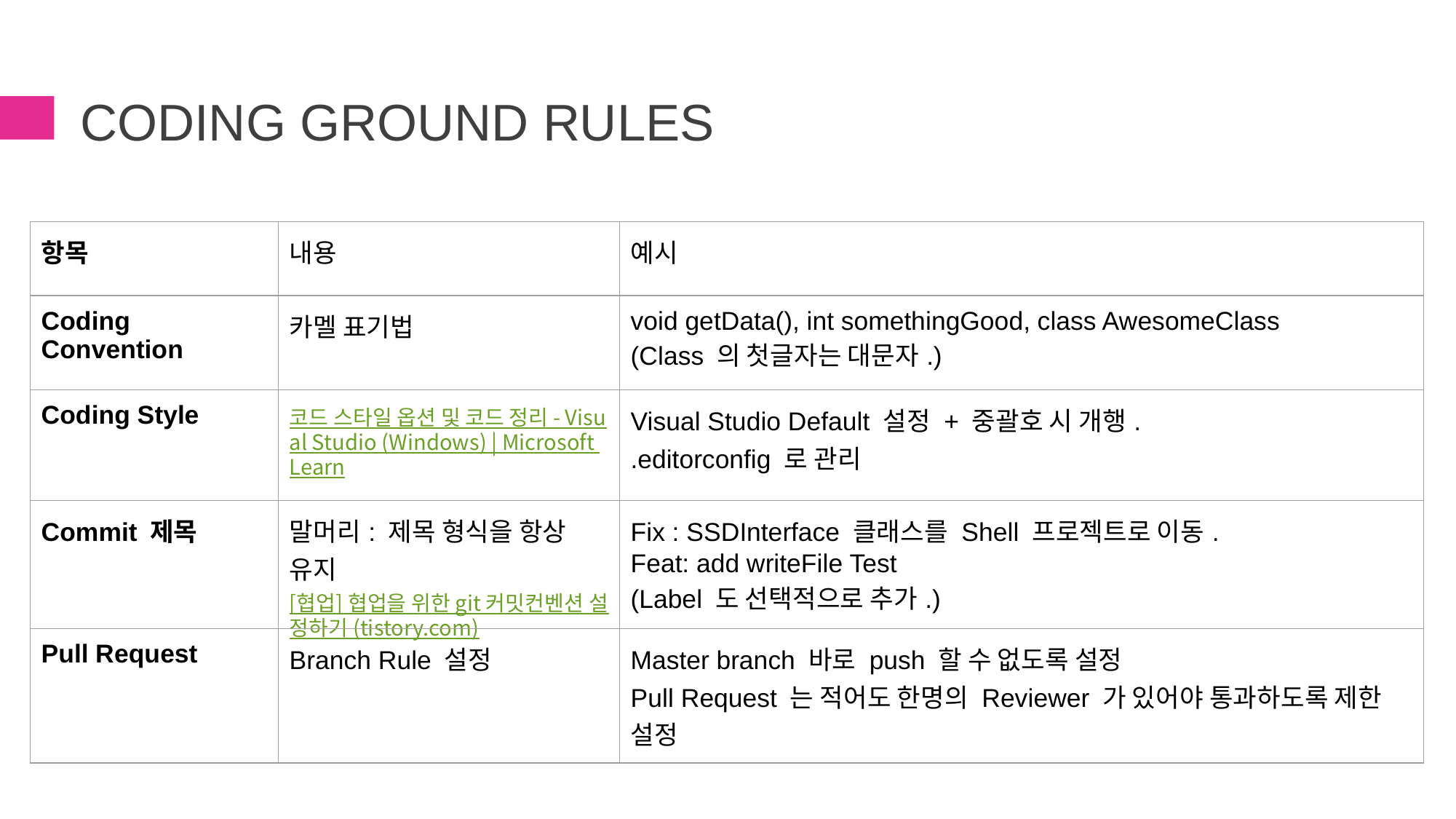

# CODING GROUND RULES
| 항목 | 내용 | 예시 |
| --- | --- | --- |
| Coding Convention | 카멜 표기법 | void getData(), int somethingGood, class AwesomeClass (Class 의 첫글자는 대문자.) |
| Coding Style | 코드 스타일 옵션 및 코드 정리 - Visual Studio (Windows) | Microsoft Learn | Visual Studio Default 설정 + 중괄호 시 개행. .editorconfig 로 관리 |
| Commit 제목 | 말머리: 제목 형식을 항상 유지 [협업] 협업을 위한 git 커밋컨벤션 설정하기 (tistory.com) | Fix : SSDInterface 클래스를 Shell 프로젝트로 이동. Feat: add writeFile Test (Label 도 선택적으로 추가.) |
| Pull Request | Branch Rule 설정 | Master branch 바로 push 할 수 없도록 설정 Pull Request 는 적어도 한명의 Reviewer 가 있어야 통과하도록 제한 설정 |